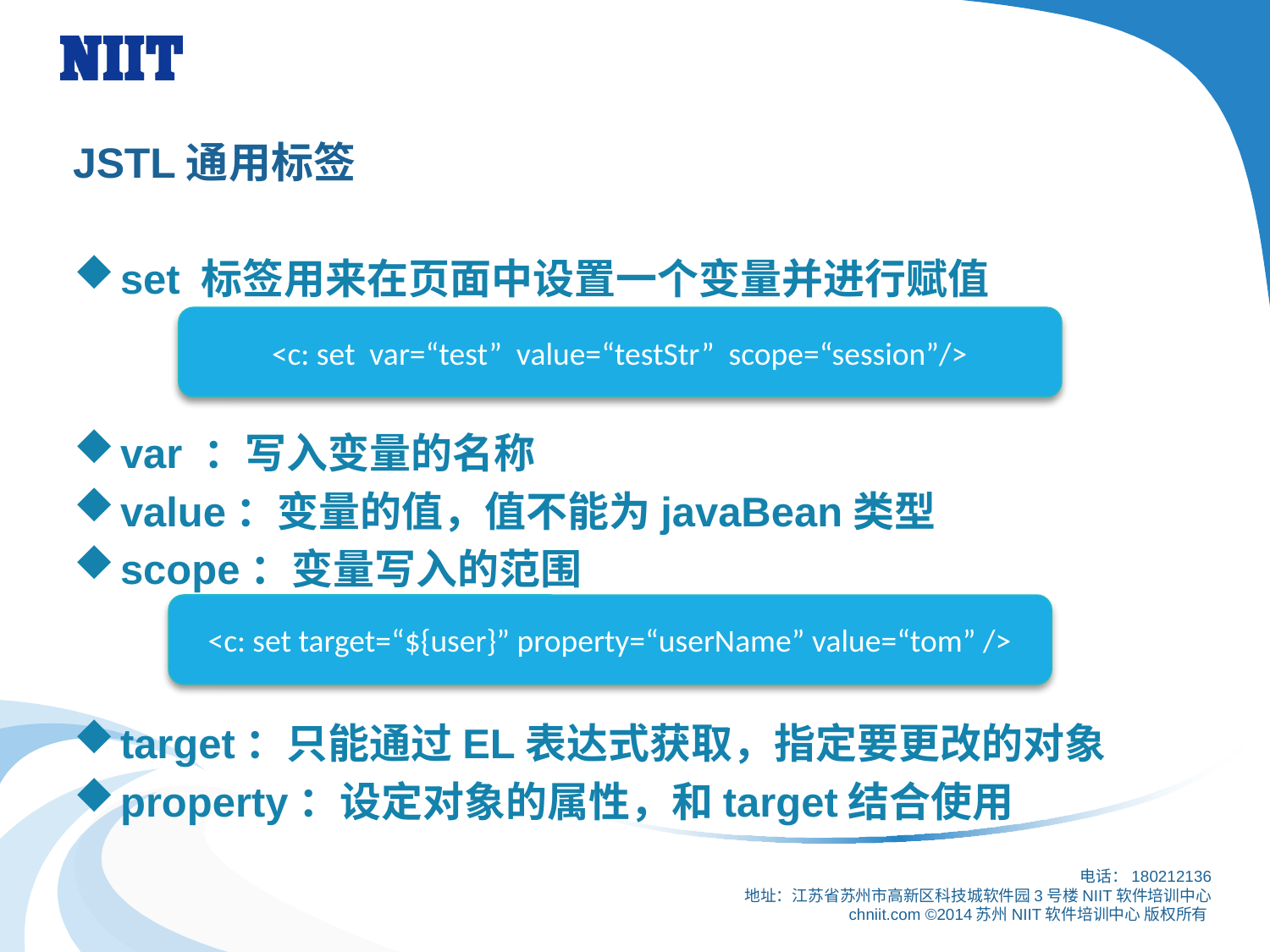

# JSTL通用标签
set 标签用来在页面中设置一个变量并进行赋值

var ：写入变量的名称
value：变量的值，值不能为javaBean类型
scope：变量写入的范围

target：只能通过EL表达式获取，指定要更改的对象
property：设定对象的属性，和target结合使用

<c: set  var=“test”  value=“testStr”  scope=“session”/>
<c: set target=“${user}” property=“userName” value=“tom” />